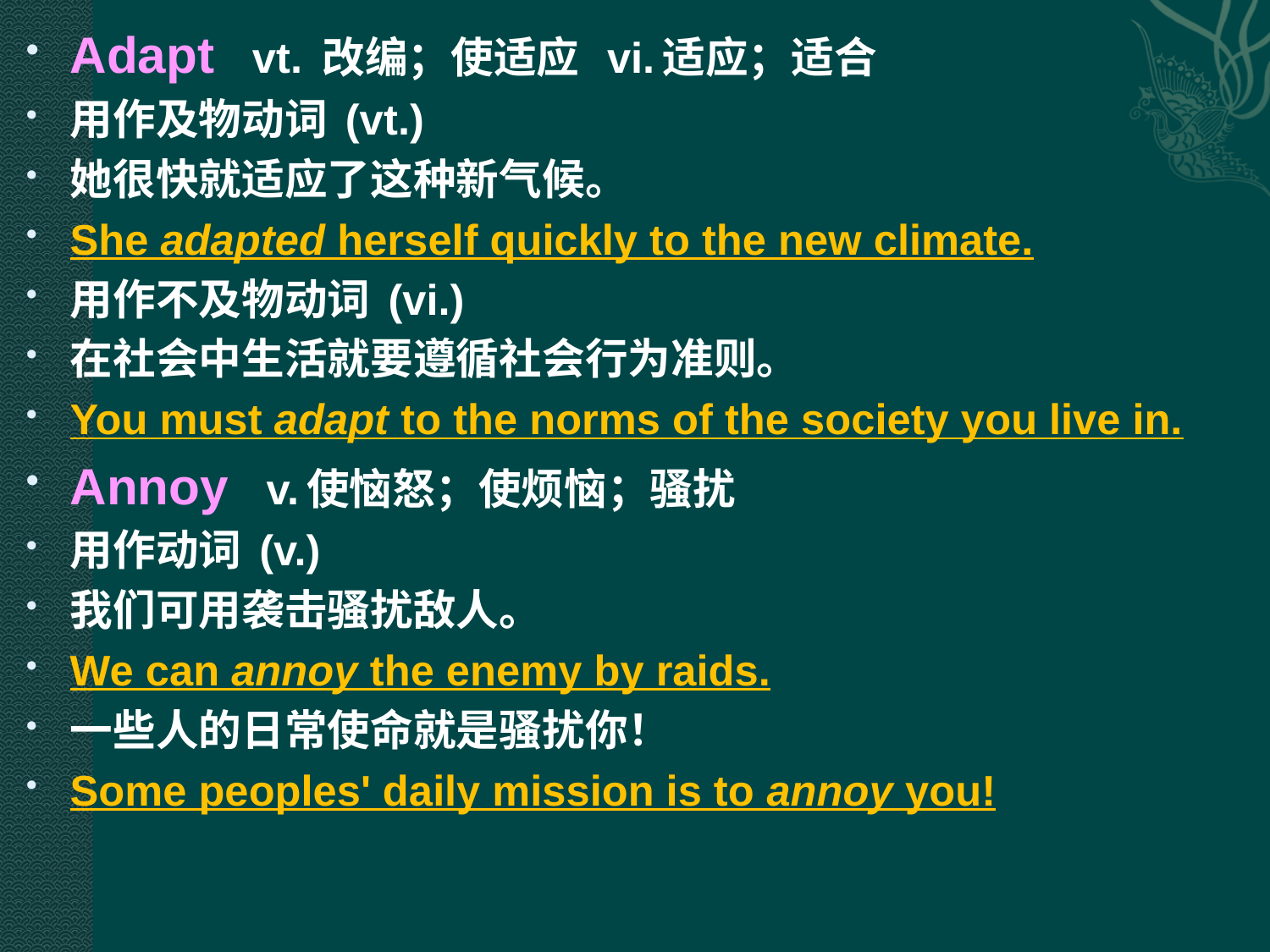

Adapt   vt. 改编；使适应  vi.适应；适合
用作及物动词 (vt.)
她很快就适应了这种新气候。
She adapted herself quickly to the new climate.
用作不及物动词 (vi.)
在社会中生活就要遵循社会行为准则。
You must adapt to the norms of the society you live in.
Annoy   v.使恼怒；使烦恼；骚扰
用作动词 (v.)
我们可用袭击骚扰敌人。
We can annoy the enemy by raids.
一些人的日常使命就是骚扰你！
Some peoples' daily mission is to annoy you!